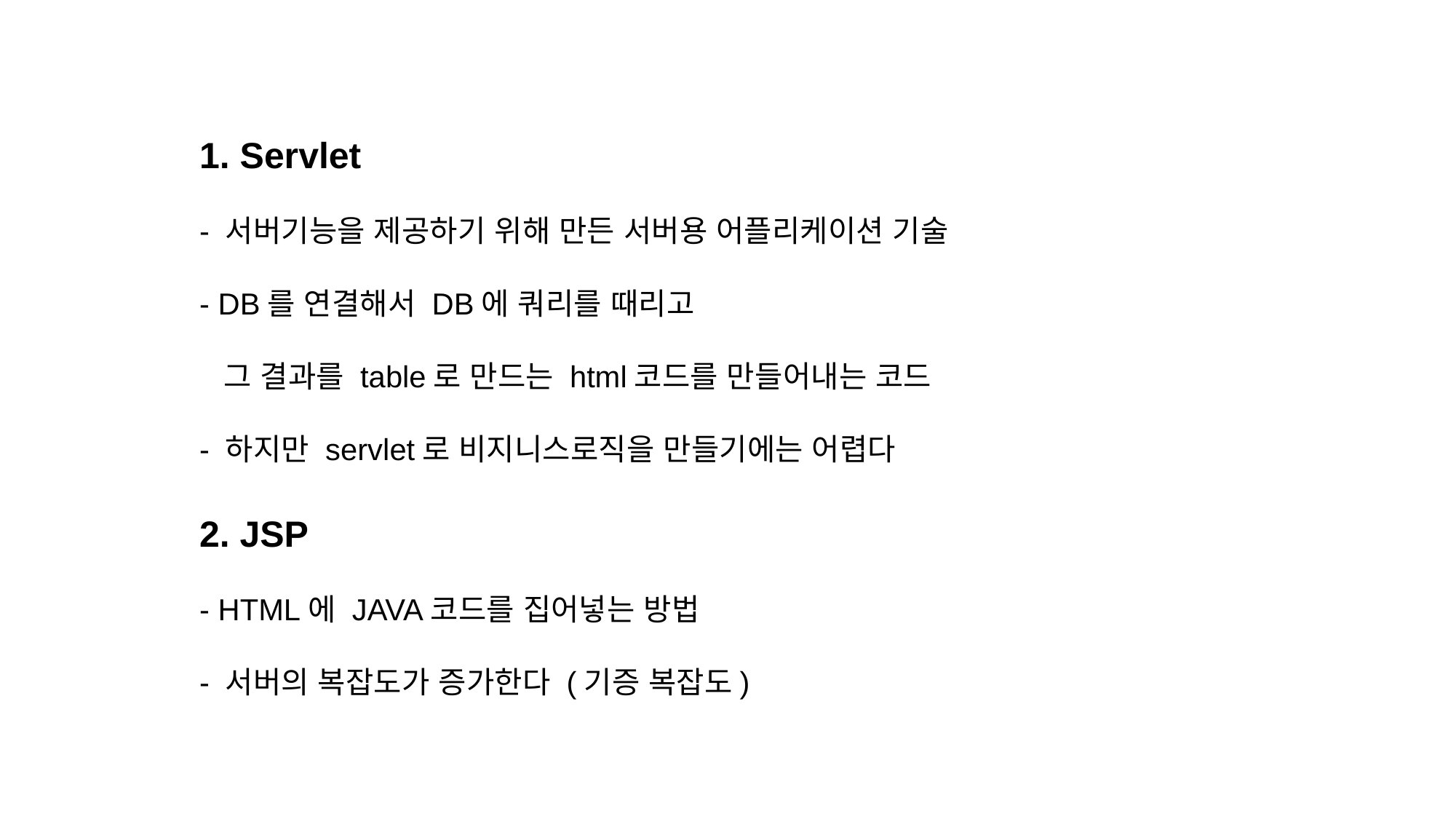

1. Servlet
- 서버기능을 제공하기 위해 만든 서버용 어플리케이션 기술
- DB를 연결해서 DB에 쿼리를 때리고
  그 결과를 table로 만드는 html코드를 만들어내는 코드
- 하지만 servlet로 비지니스로직을 만들기에는 어렵다
2. JSP
- HTML에 JAVA코드를 집어넣는 방법
- 서버의 복잡도가 증가한다 (기증 복잡도)